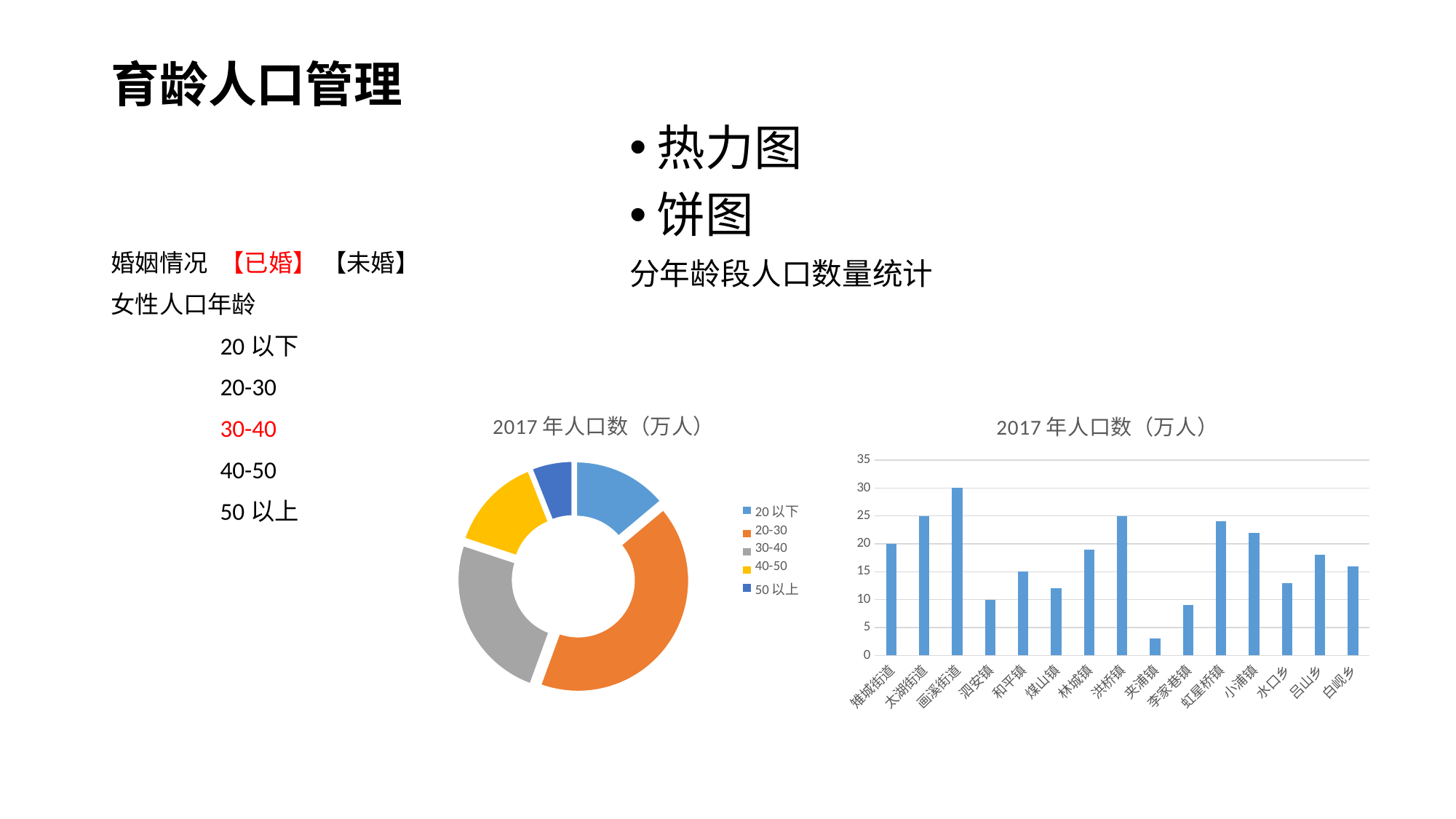

# 育龄人口管理
热力图
饼图
分年龄段人口数量统计
婚姻情况	【已婚】 【未婚】
女性人口年龄
	20以下
	20-30
	30-40
	40-50
	50以上

### Chart: 2017年人口数（万人）

| Category | XXXX年人口数（万人） |
|---|---|
| 20以下 | 30.0 |
| 20-30 | 90.0 |
| 30-40 | 53.0 |
| 40-50 | 30.0 |
| 50以上 | 13.0 |

### Chart: 2017年人口数（万人）

| Category | XXXX年人口数（万人） |
|---|---|
| 雉城街道 | 20.0 |
| 太湖街道 | 25.0 |
| 画溪街道 | 30.0 |
| 泗安镇 | 10.0 |
| 和平镇 | 15.0 |
| 煤山镇 | 12.0 |
| 林城镇 | 19.0 |
| 洪桥镇 | 25.0 |
| 夹浦镇 | 3.0 |
| 李家巷镇 | 9.0 |
| 虹星桥镇 | 24.0 |
| 小浦镇 | 22.0 |
| 水口乡 | 13.0 |
| 吕山乡 | 18.0 |
| 白岘乡 | 16.0 |